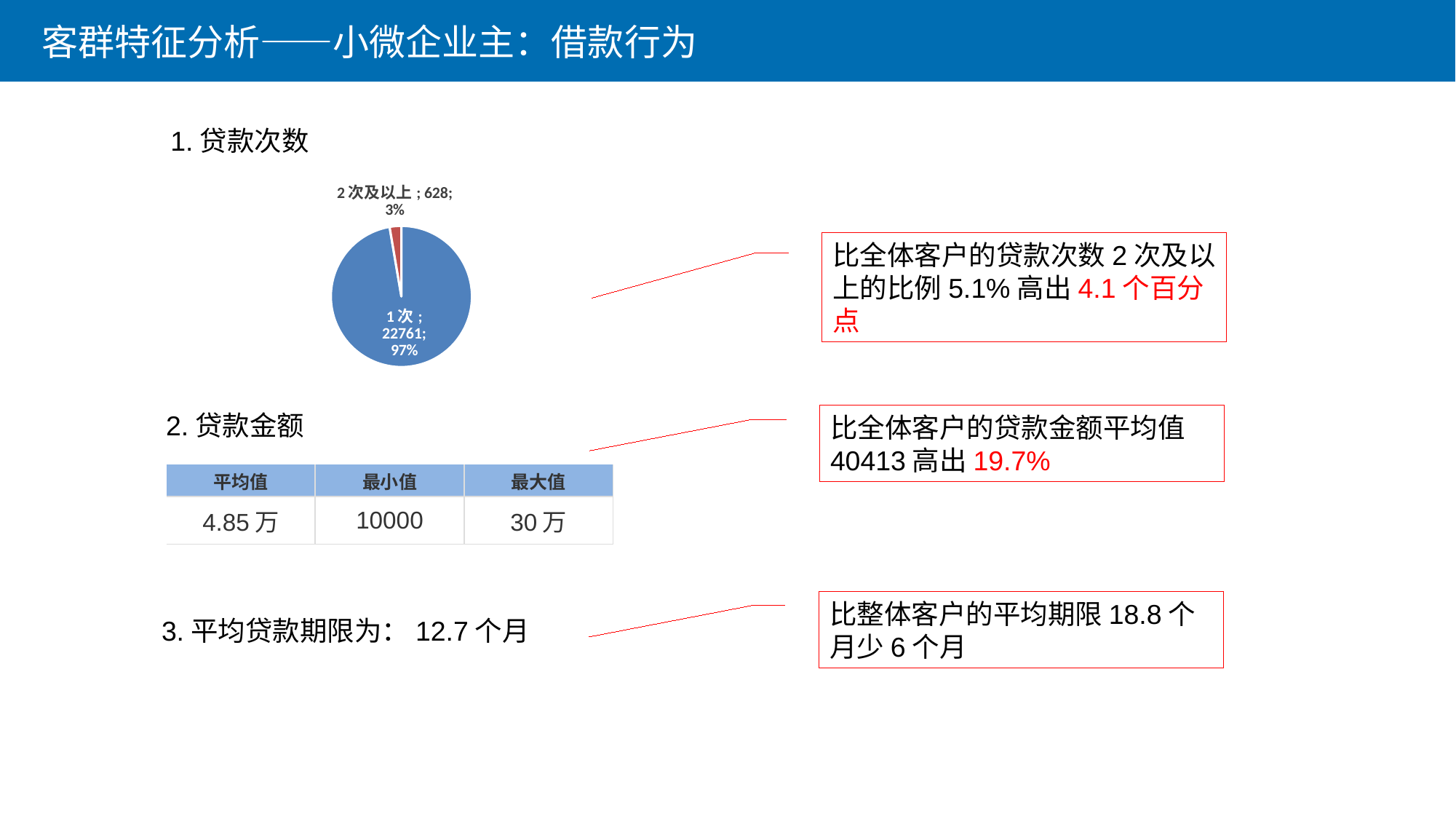

客群特征分析——小微企业主：借款行为
1.贷款次数

### Chart

| Category | 客户数 |
|---|---|
| 1次 | 22761.0 |
| 2次及以上 | 628.0 |
比全体客户的贷款次数2次及以上的比例5.1%高出4.1个百分点
2.贷款金额
比全体客户的贷款金额平均值40413高出19.7%
| 平均值 | 最小值 | 最大值 |
| --- | --- | --- |
| 4.85万 | 10000 | 30万 |
比整体客户的平均期限18.8个月少6个月
3.平均贷款期限为：12.7个月